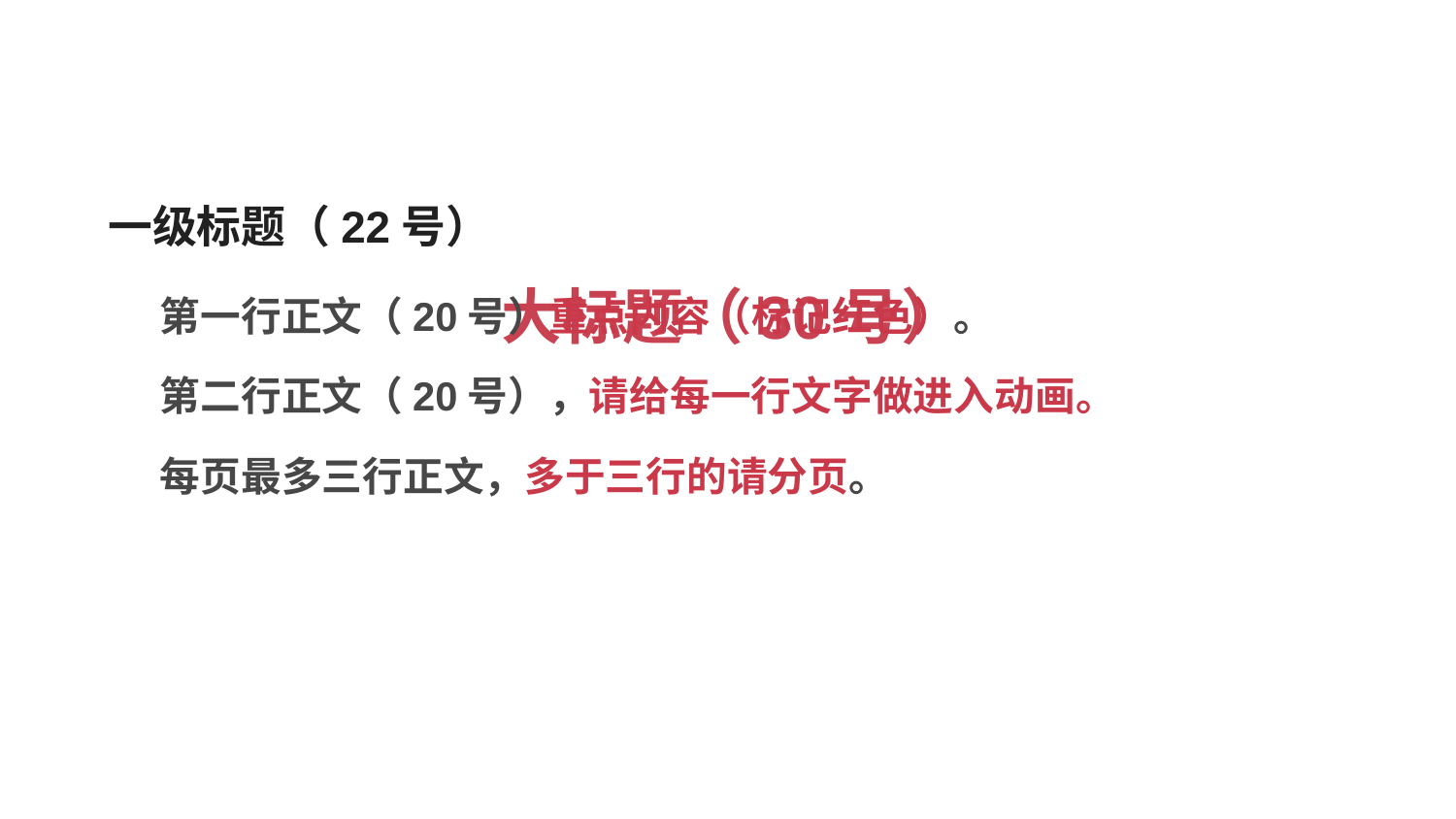

一级标题（22号）
# 大标题（30号）
第一行正文（20号）重点内容（标记红色）。
第二行正文（20号），请给每一行文字做进入动画。
每页最多三行正文，多于三行的请分页。